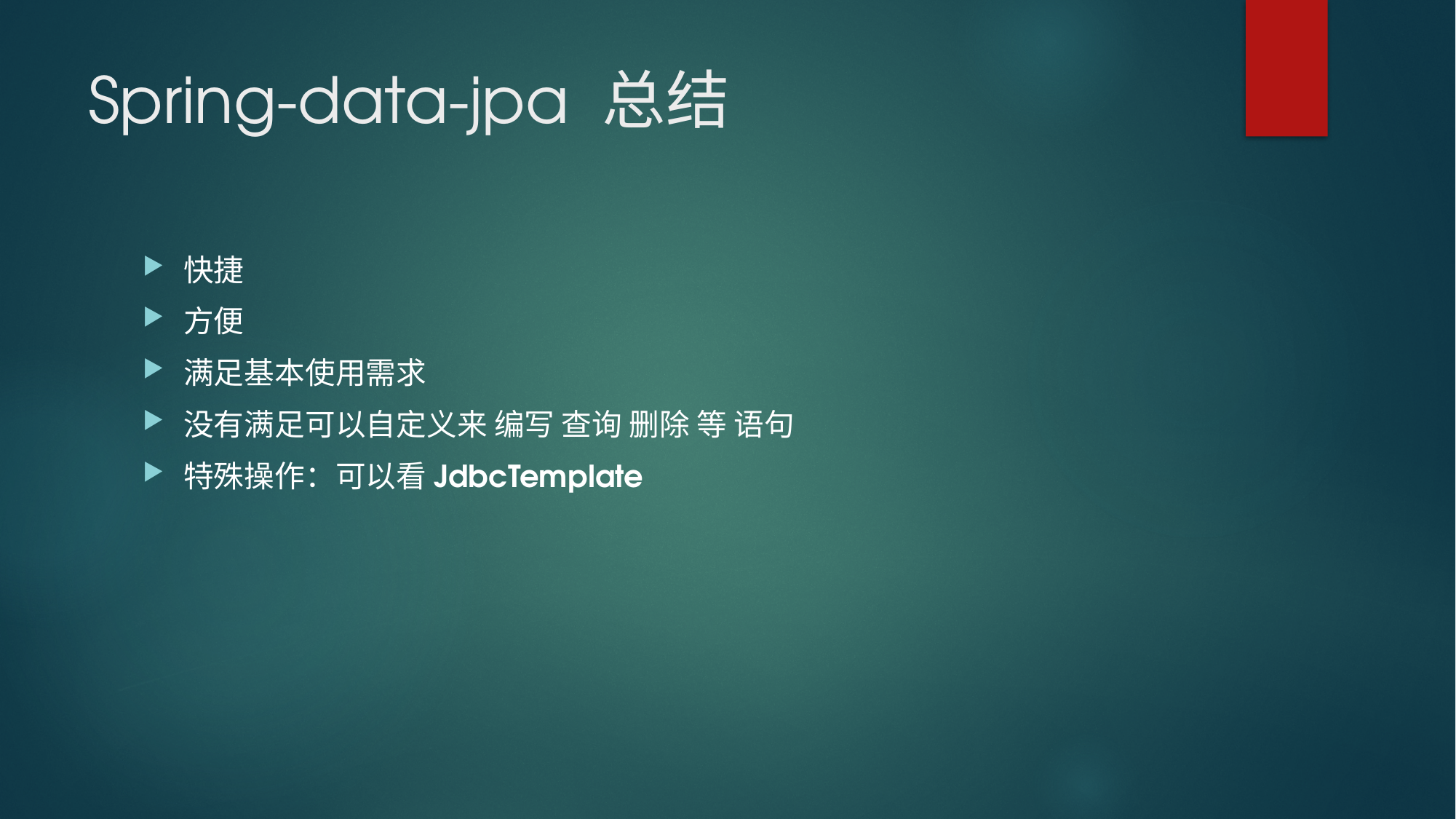

# Spring-data-jpa 总结
快捷
方便
满足基本使用需求
没有满足可以自定义来 编写 查询 删除 等 语句
特殊操作：可以看JdbcTemplate